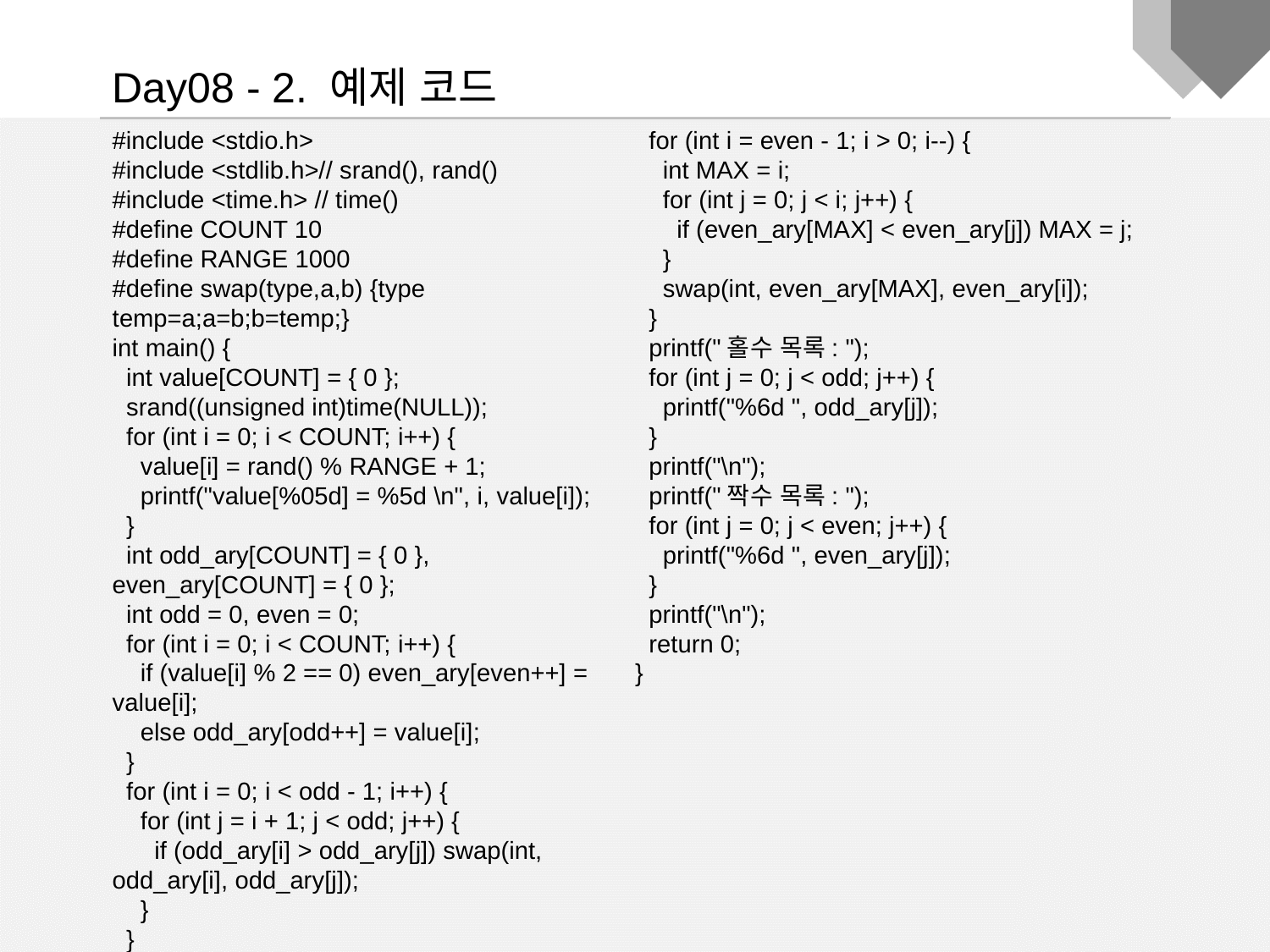

Day08 - 2. 예제 코드
#include <stdio.h>
#include <stdlib.h>// srand(), rand()
#include <time.h> // time()
#define COUNT 10
#define RANGE 1000
#define swap(type,a,b) {type temp=a;a=b;b=temp;}
int main() {
  int value[COUNT] = { 0 };
  srand((unsigned int)time(NULL));
  for (int i = 0; i < COUNT; i++) {
    value[i] = rand() % RANGE + 1;
    printf("value[%05d] = %5d \n", i, value[i]);
  }
  int odd_ary[COUNT] = { 0 }, even_ary[COUNT] = { 0 };
  int odd = 0, even = 0;
  for (int i = 0; i < COUNT; i++) {
    if (value[i] % 2 == 0) even_ary[even++] = value[i];
    else odd_ary[odd++] = value[i];
  }
  for (int i = 0; i < odd - 1; i++) {
    for (int j = i + 1; j < odd; j++) {
      if (odd_ary[i] > odd_ary[j]) swap(int, odd_ary[i], odd_ary[j]);
    }
  }
  for (int i = even - 1; i > 0; i--) {
    int MAX = i;
    for (int j = 0; j < i; j++) {
      if (even_ary[MAX] < even_ary[j]) MAX = j;
    }
    swap(int, even_ary[MAX], even_ary[i]);
  }
  printf("홀수 목록: ");
  for (int j = 0; j < odd; j++) {
    printf("%6d ", odd_ary[j]);
  }
  printf("\n");
  printf("짝수 목록: ");
  for (int j = 0; j < even; j++) {
    printf("%6d ", even_ary[j]);
  }
  printf("\n");
  return 0;
}